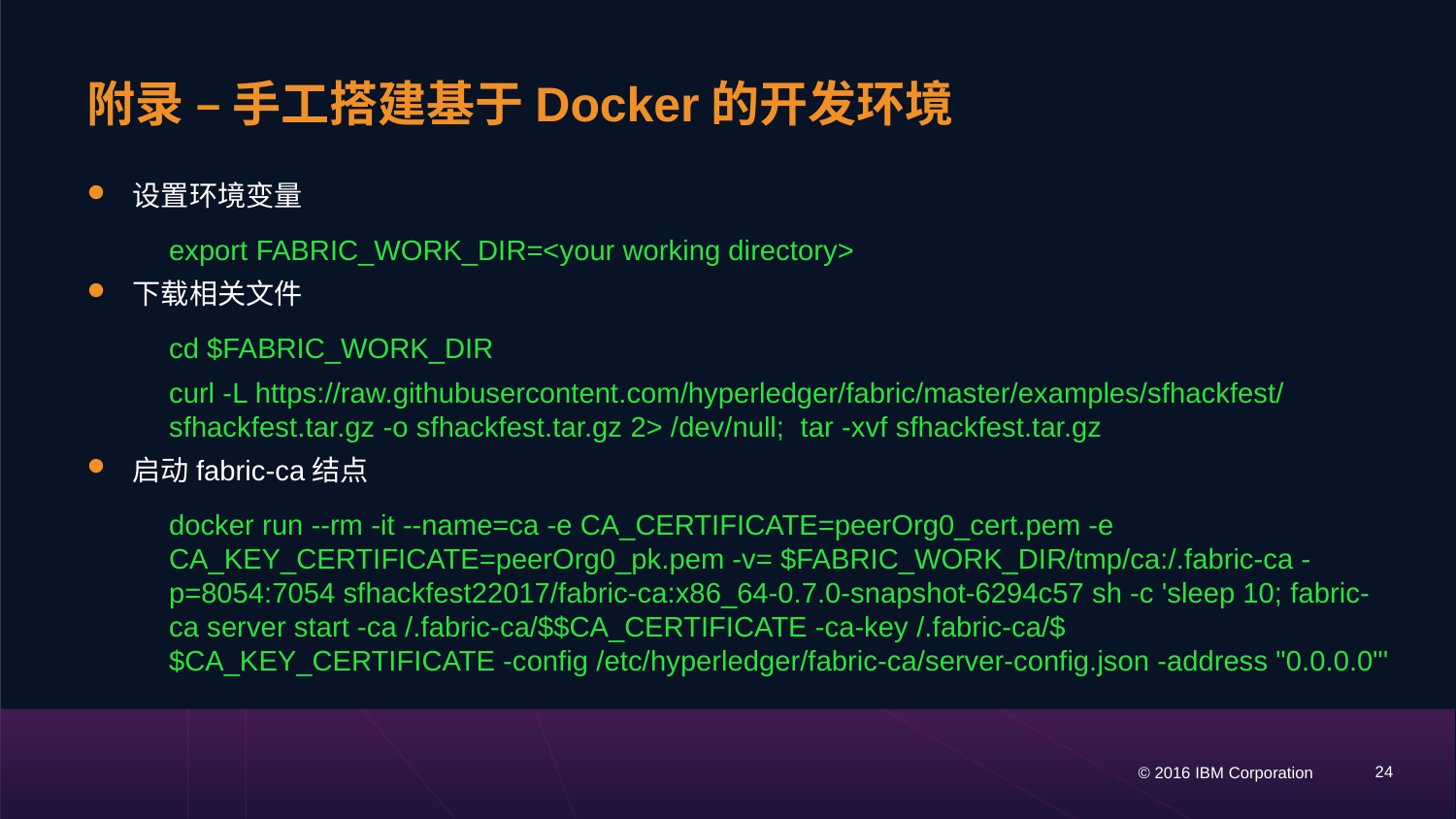

# 附录 – 手工搭建基于Docker的开发环境
设置环境变量
export FABRIC_WORK_DIR=<your working directory>
下载相关文件
cd $FABRIC_WORK_DIR
curl -L https://raw.githubusercontent.com/hyperledger/fabric/master/examples/sfhackfest/sfhackfest.tar.gz -o sfhackfest.tar.gz 2> /dev/null;  tar -xvf sfhackfest.tar.gz
启动fabric-ca结点
docker run --rm -it --name=ca -e CA_CERTIFICATE=peerOrg0_cert.pem -e CA_KEY_CERTIFICATE=peerOrg0_pk.pem -v= $FABRIC_WORK_DIR/tmp/ca:/.fabric-ca -p=8054:7054 sfhackfest22017/fabric-ca:x86_64-0.7.0-snapshot-6294c57 sh -c 'sleep 10; fabric-ca server start -ca /.fabric-ca/$$CA_CERTIFICATE -ca-key /.fabric-ca/$$CA_KEY_CERTIFICATE -config /etc/hyperledger/fabric-ca/server-config.json -address "0.0.0.0"'